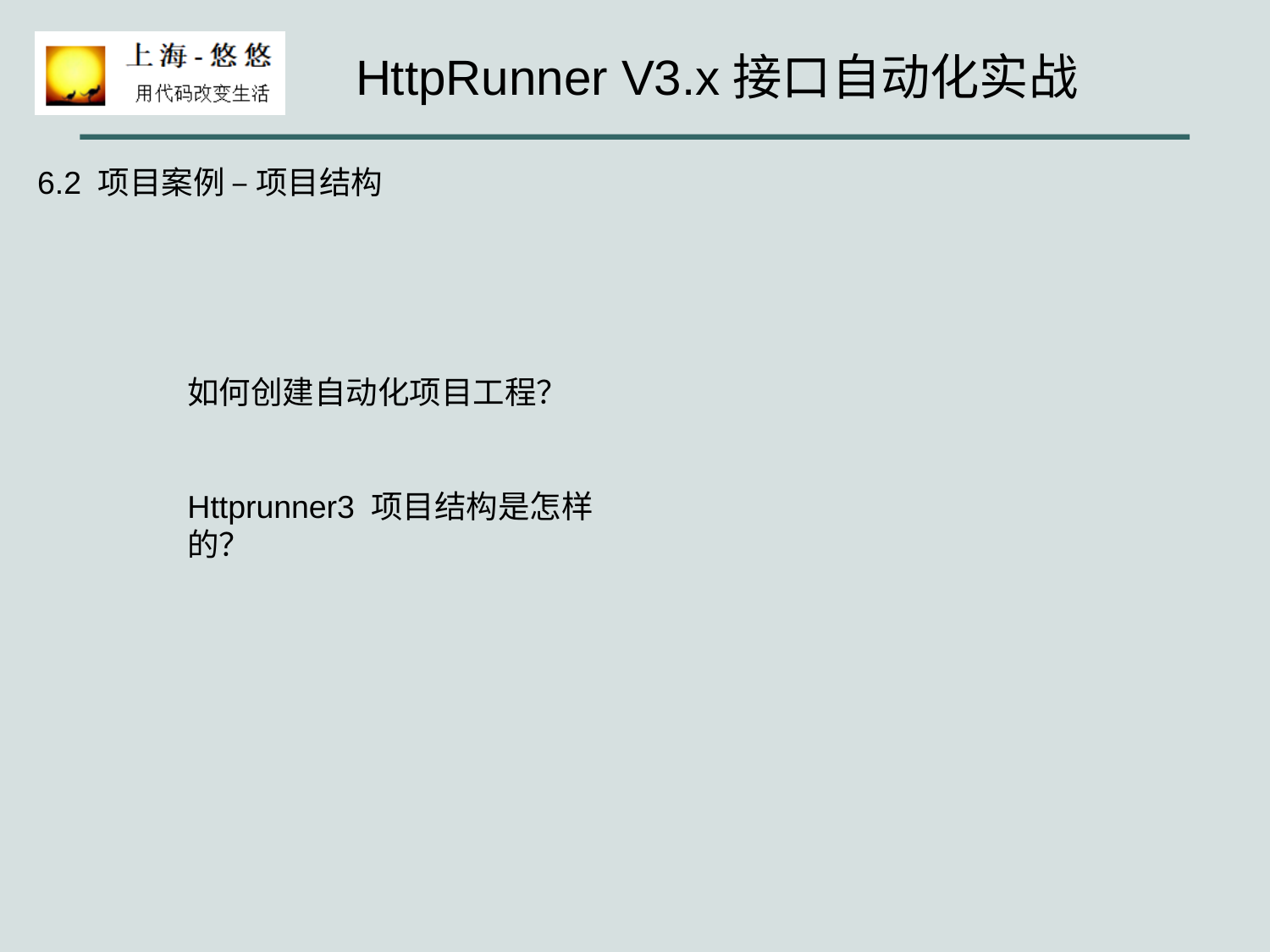

6.2 项目案例 – 项目结构
如何创建自动化项目工程？

Httprunner3 项目结构是怎样的？